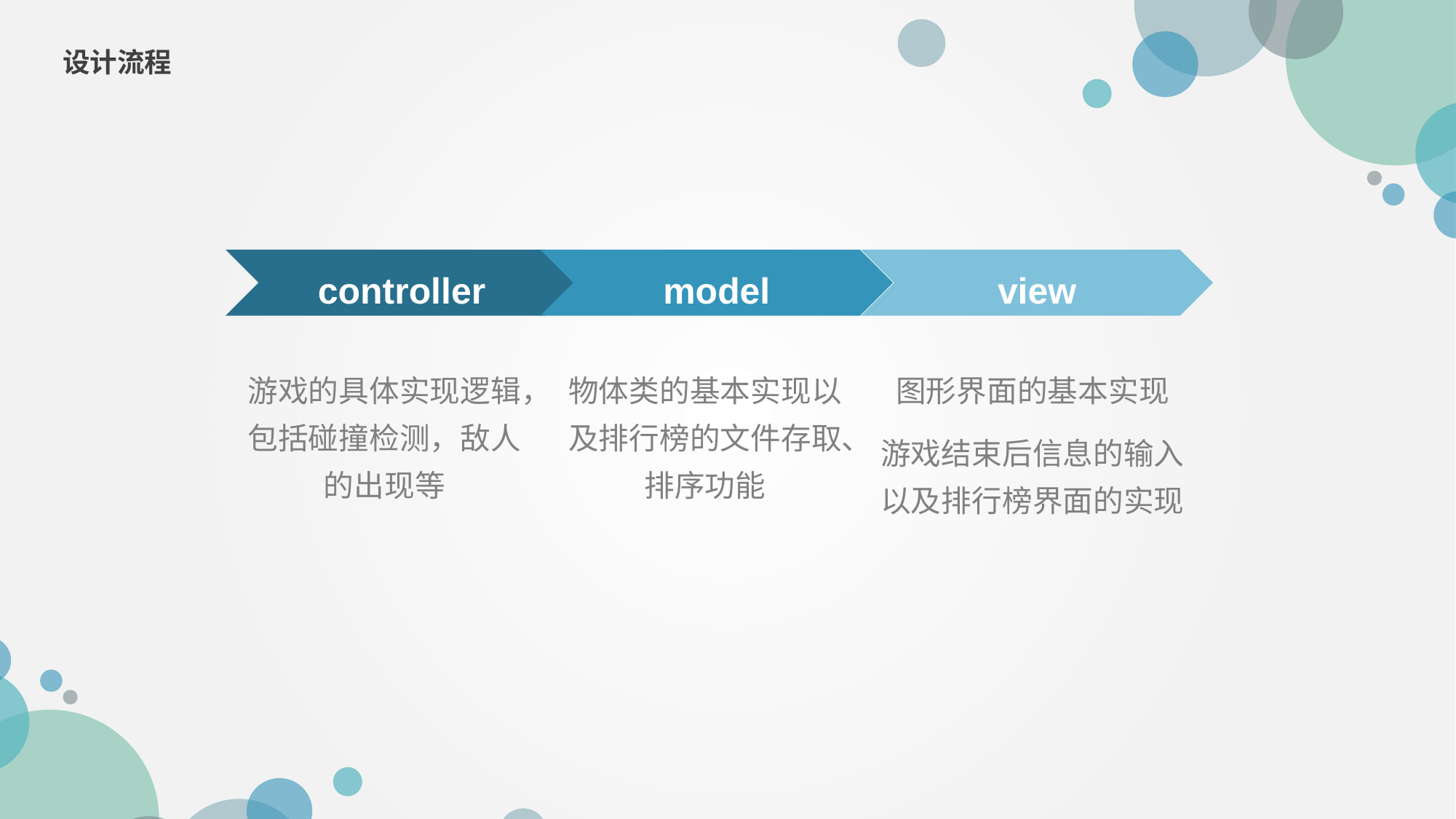

设计流程
controller
model
view
游戏的具体实现逻辑，包括碰撞检测，敌人的出现等
物体类的基本实现以及排行榜的文件存取、排序功能
图形界面的基本实现
游戏结束后信息的输入以及排行榜界面的实现